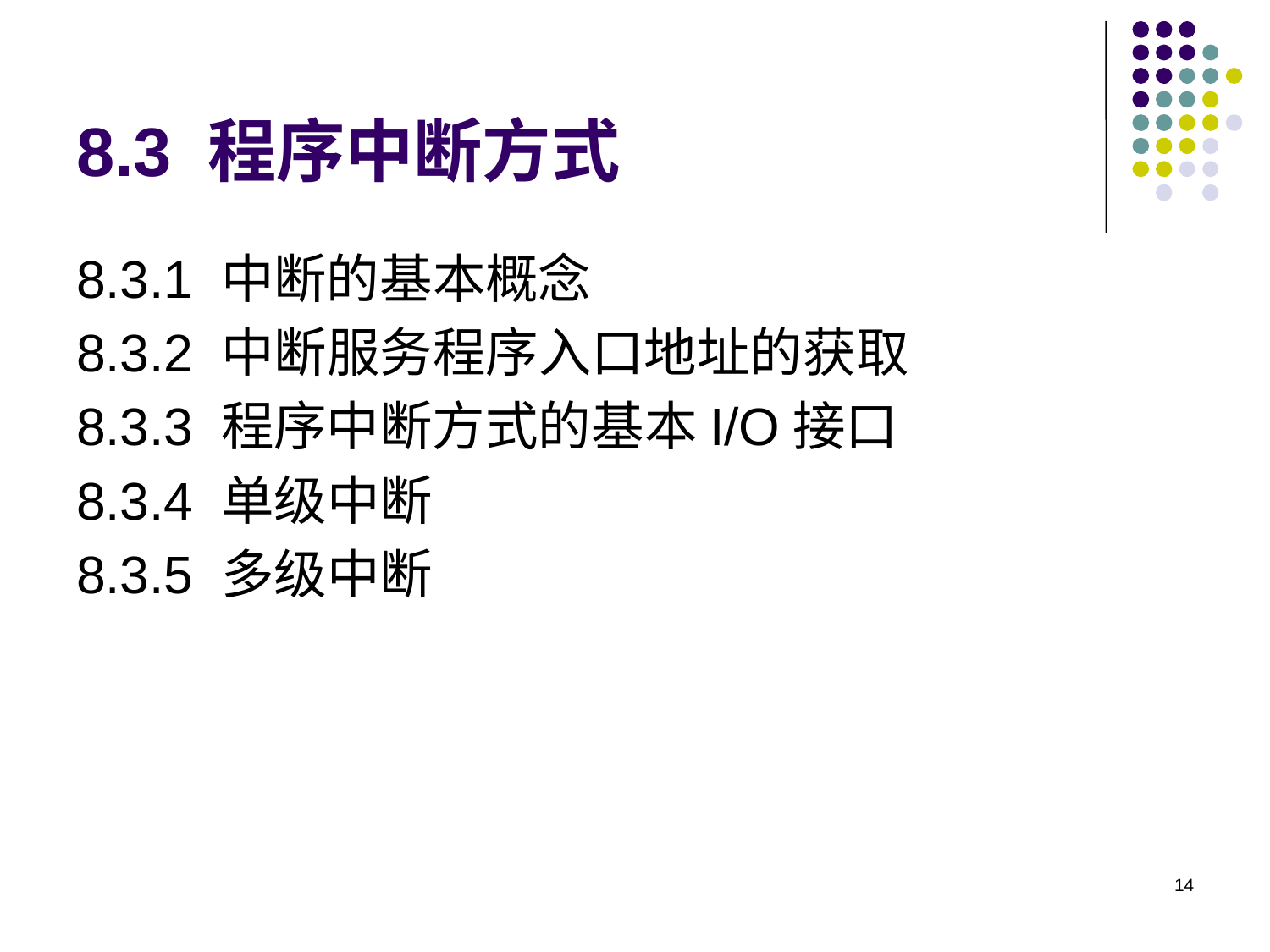

# 8.3 程序中断方式
8.3.1 中断的基本概念
8.3.2 中断服务程序入口地址的获取
8.3.3 程序中断方式的基本I/O接口
8.3.4 单级中断
8.3.5 多级中断
14